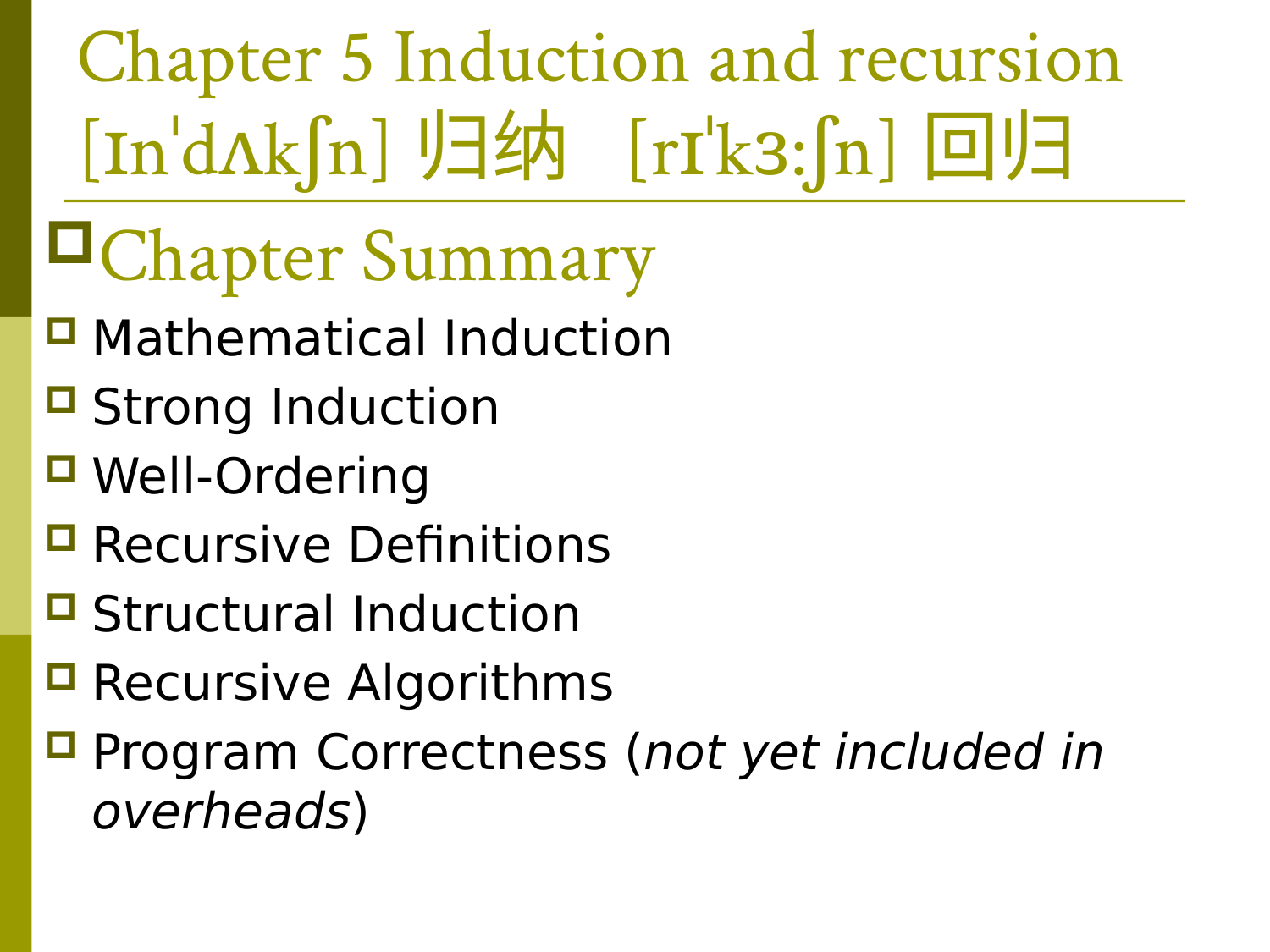

# Chapter 5 Induction and recursion [ɪnˈdʌkʃn]归纳  [rɪˈkɜ:ʃn]回归
Chapter Summary
Mathematical Induction
Strong Induction
Well-Ordering
Recursive Definitions
Structural Induction
Recursive Algorithms
Program Correctness (not yet included in overheads)